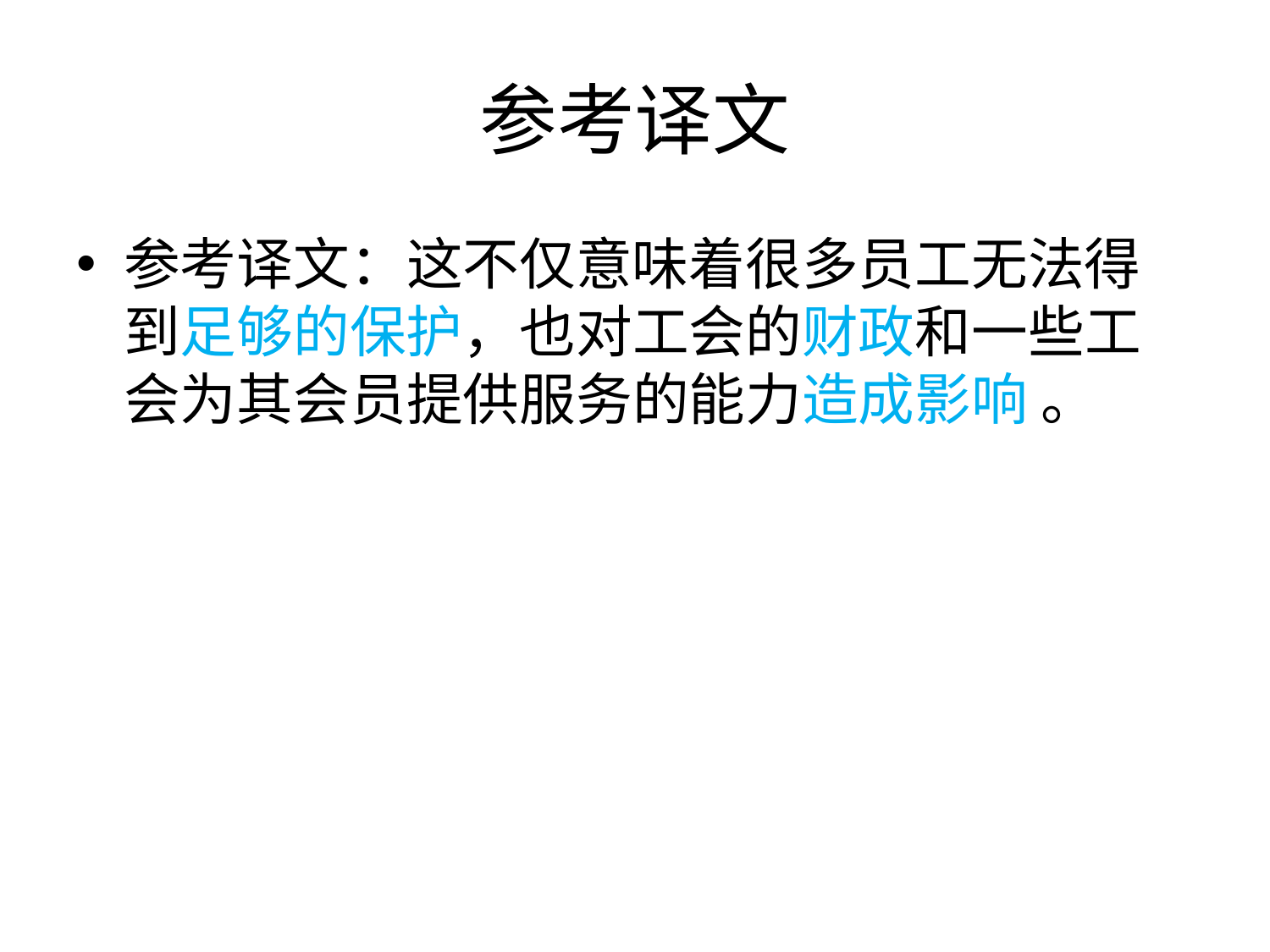

# 参考译文
参考译文：这不仅意味着很多员工无法得到足够的保护，也对工会的财政和一些工会为其会员提供服务的能力造成影响 。